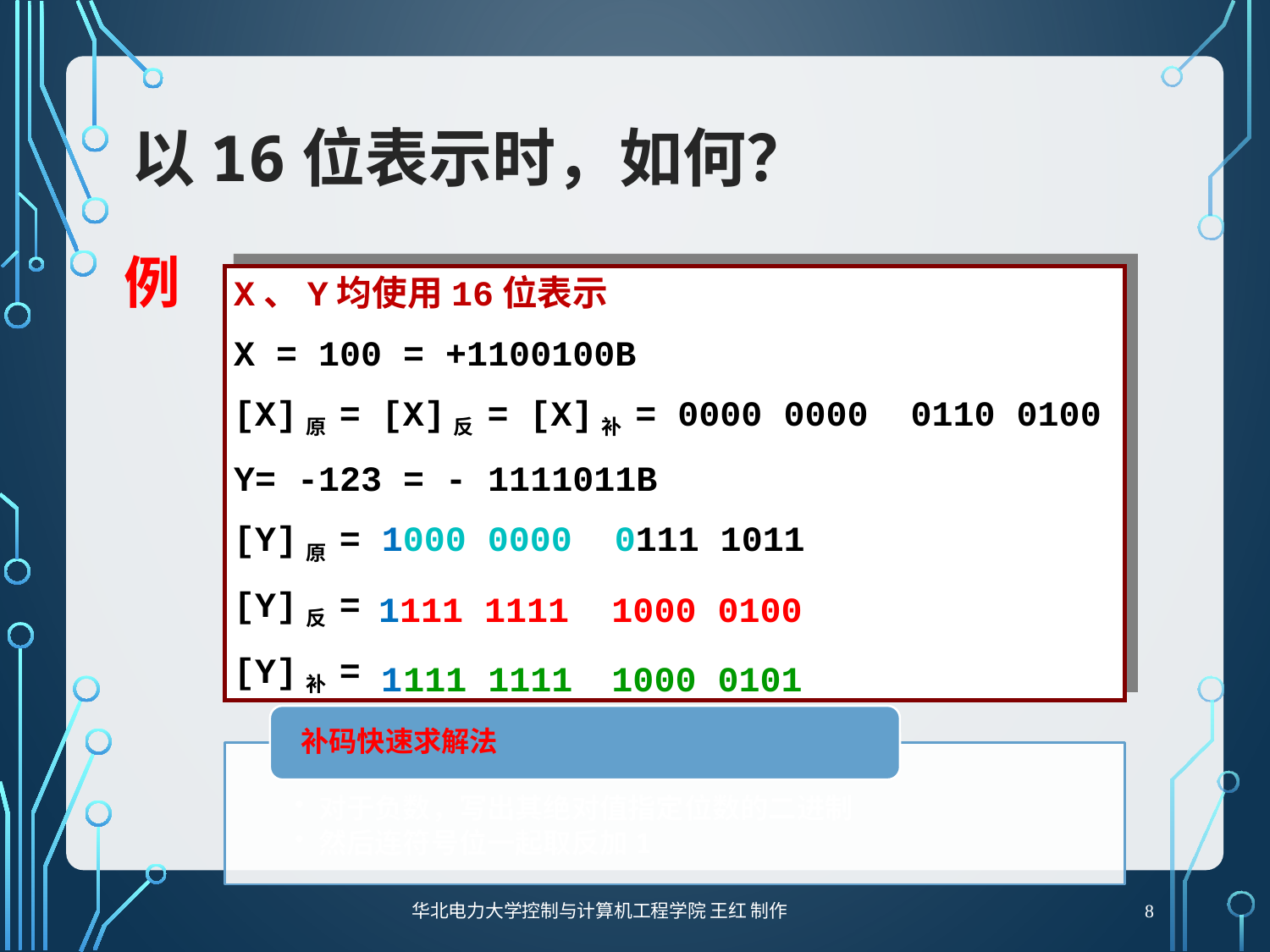

# 以16位表示时，如何？

例
X、Y均使用16位表示
X = 100 = +1100100B
[X]原 = [X]反 = [X]补 = 0000 0000  0110 0100
Y= -123 = - 1111011B
[Y]原 = 1000 0000  0111 1011
[Y]反 =
[Y]补 =
1111 1111
1000 0100
1
111 1111
1000 0101
对于负数，写出其绝对值指定位数的二进制
然后连符号位一起取反加1
补码快速求解法
华北电力大学控制与计算机工程学院 王红 制作
8